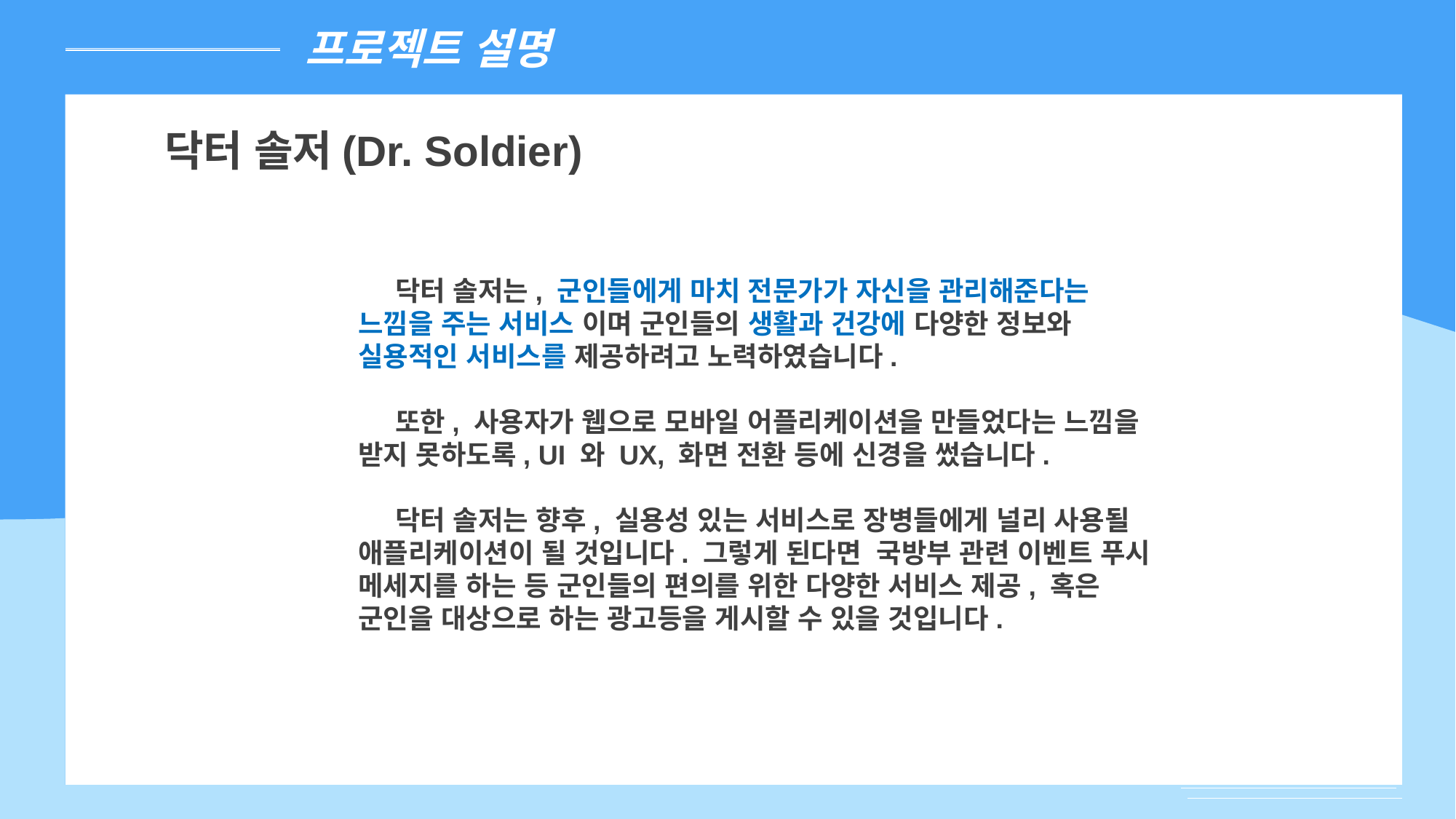

프로젝트 설명
닥터 솔저(Dr. Soldier)

    닥터 솔저는, 군인들에게 마치 전문가가 자신을 관리해준다는 느낌을 주는 서비스 이며 군인들의 생활과 건강에 다양한 정보와 실용적인 서비스를 제공하려고 노력하였습니다.

    또한, 사용자가 웹으로 모바일 어플리케이션을 만들었다는 느낌을 받지 못하도록, UI 와 UX, 화면 전환 등에 신경을 썼습니다.

    닥터 솔저는 향후, 실용성 있는 서비스로 장병들에게 널리 사용될 애플리케이션이 될 것입니다. 그렇게 된다면  국방부 관련 이벤트 푸시 메세지를 하는 등 군인들의 편의를 위한 다양한 서비스 제공, 혹은 군인을 대상으로 하는 광고등을 게시할 수 있을 것입니다.